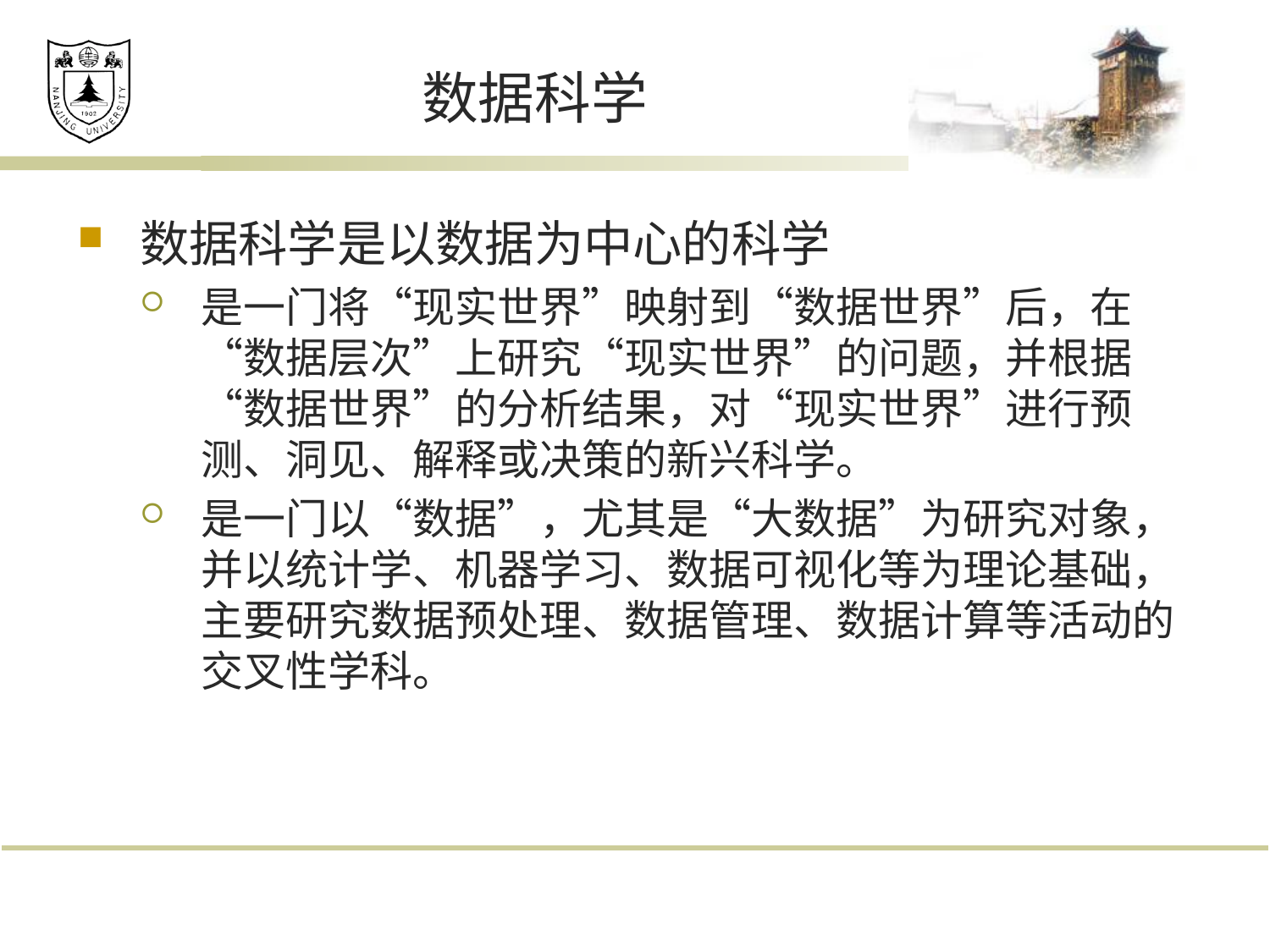

# 数据科学
数据科学是以数据为中心的科学
是一门将“现实世界”映射到“数据世界”后，在“数据层次”上研究“现实世界”的问题，并根据“数据世界”的分析结果，对“现实世界”进行预测、洞见、解释或决策的新兴科学。
是一门以“数据”，尤其是“大数据”为研究对象，并以统计学、机器学习、数据可视化等为理论基础，主要研究数据预处理、数据管理、数据计算等活动的交叉性学科。